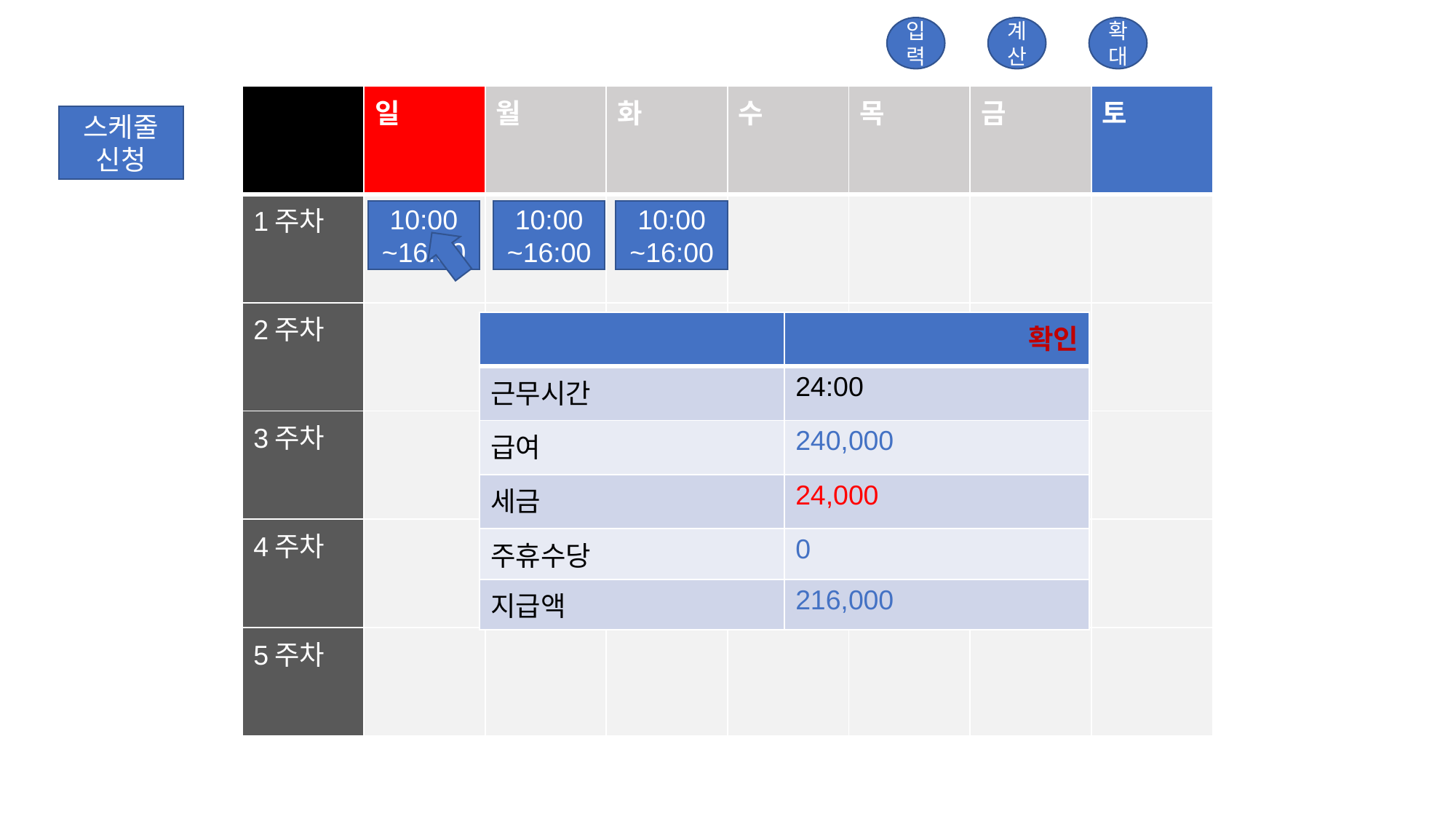

입력
확대
계산
|  | 일 | 월 | 화 | 수 | 목 | 금 | 토 |
| --- | --- | --- | --- | --- | --- | --- | --- |
| 1주차 |  |  |  |  |  |  |  |
| 2주차 |  |  |  |  |  |  |  |
| 3주차 |  |  |  |  |  |  |  |
| 4주차 |  |  |  |  |  |  |  |
| 5주차 |  |  |  |  |  |  |  |
스케줄 신청
10:00
~16:00
10:00
~16:00
10:00
~16:00

|  | 확인 |
| --- | --- |
| 근무시간 | 24:00 |
| 급여 | 240,000 |
| 세금 | 24,000 |
| 주휴수당 | 0 |
| 지급액 | 216,000 |
10:00
~16:00